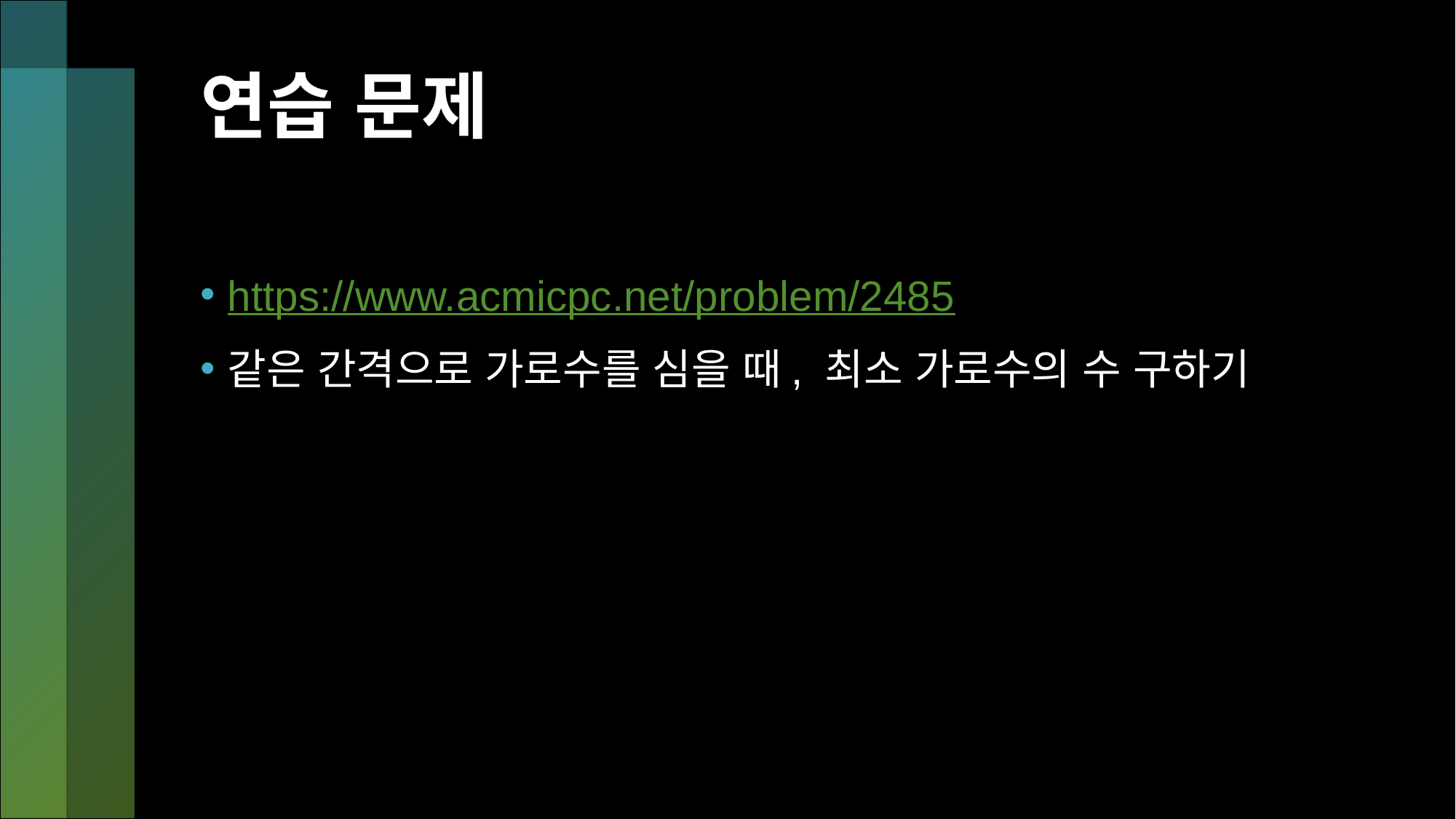

# 연습 문제
https://www.acmicpc.net/problem/2485
같은 간격으로 가로수를 심을 때, 최소 가로수의 수 구하기